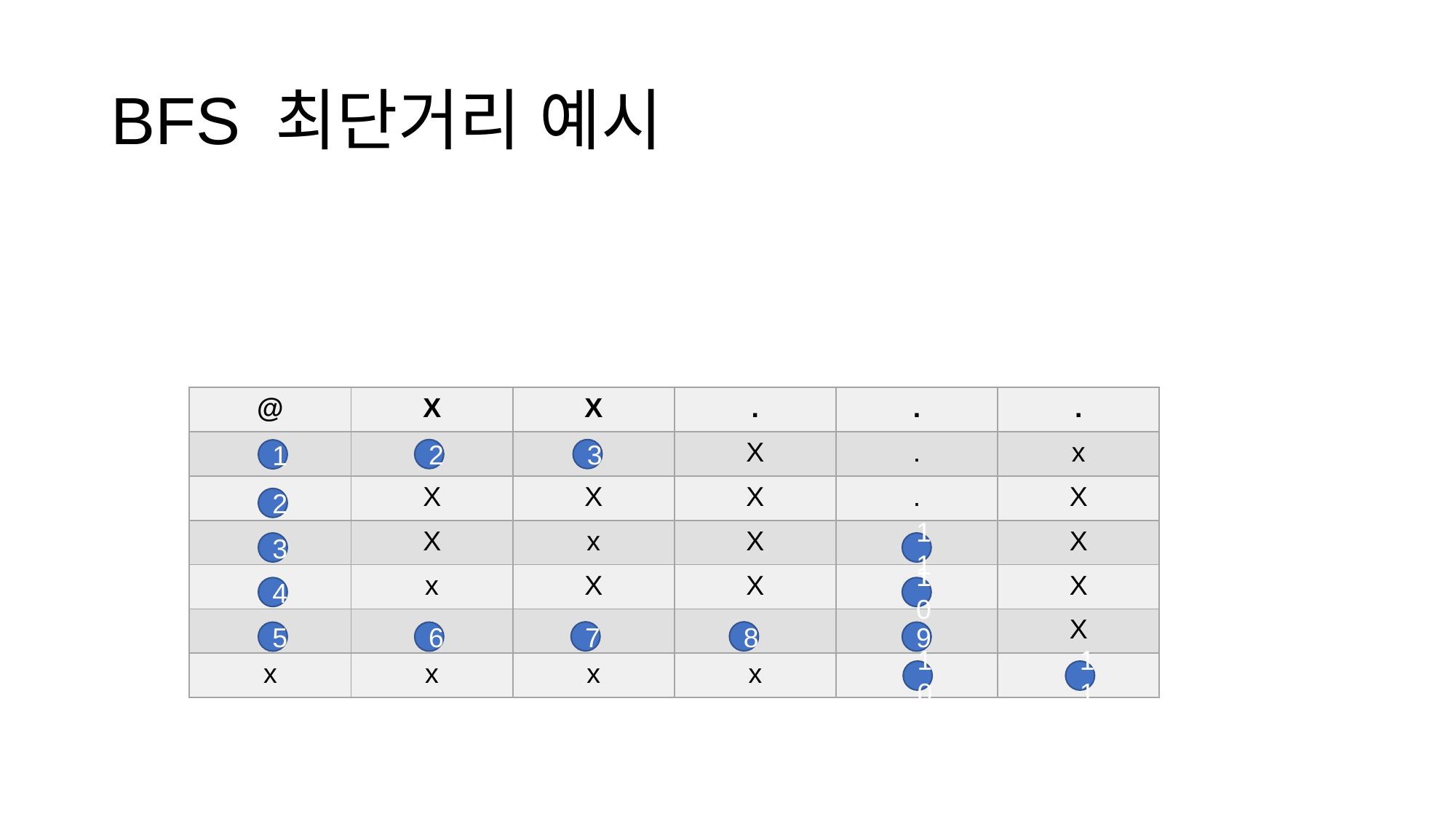

# BFS 최단거리 예시
| @ | X | X | . | . | . |
| --- | --- | --- | --- | --- | --- |
| . | . | . | X | . | x |
| . | X | X | X | . | X |
| . | X | x | X | . | X |
| . | x | X | X | . | X |
| . | . | . | . | . | X |
| x | x | x | x | . | ! |
2
3
1
2
3
11
4
10
7
8
5
6
9
10
11